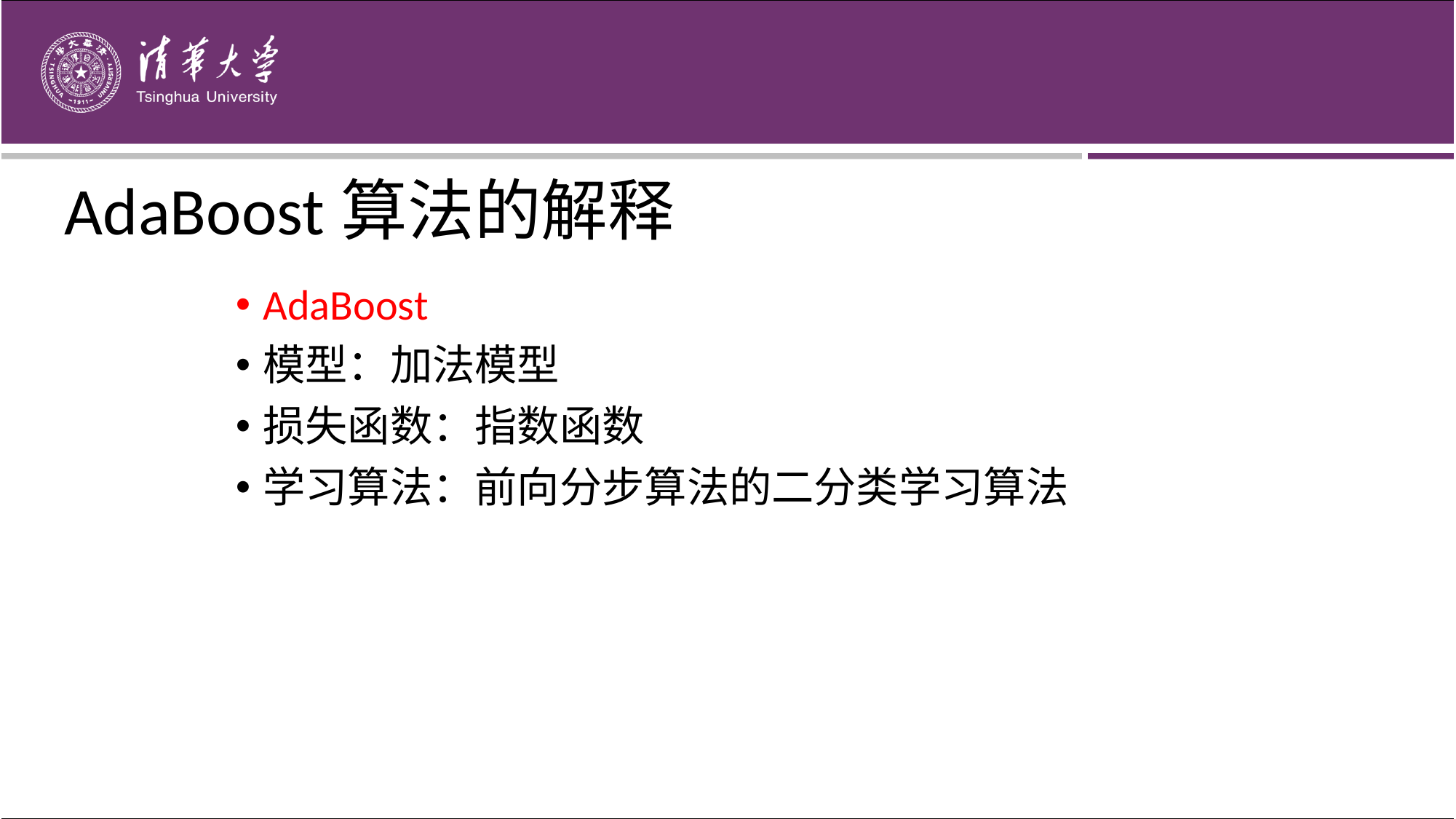

AdaBoost算法的解释
AdaBoost
模型：加法模型
损失函数：指数函数
学习算法：前向分步算法的二分类学习算法